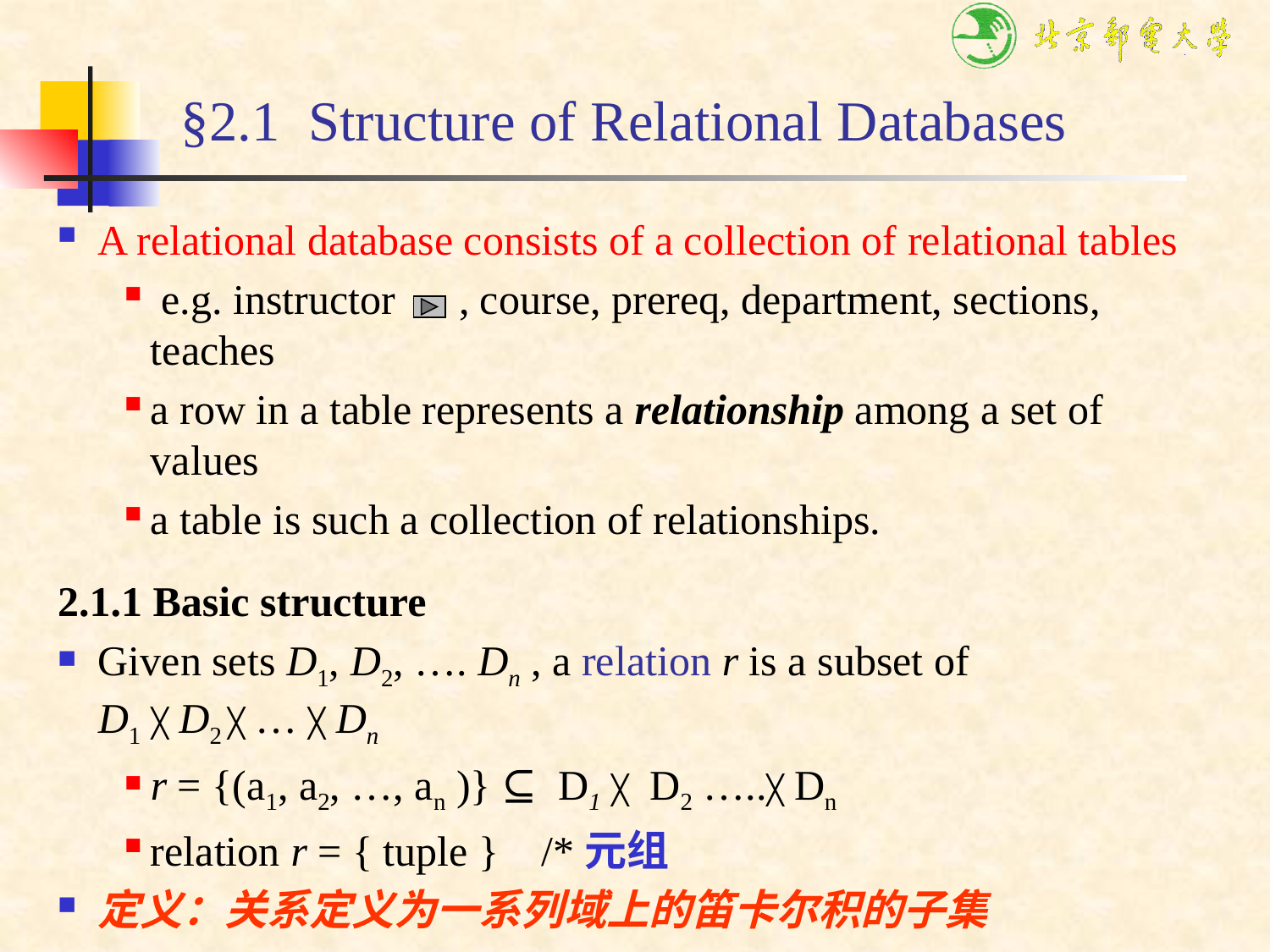

# §2.1  Structure of Relational Databases
A relational database consists of a collection of relational tables
 e.g. instructor      , course, prereq, department, sections, teaches
a row in a table represents a relationship among a set of values
a table is such a collection of relationships.
2.1.1 Basic structure
Given sets D1, D2, …. Dn , a relation r is a subset of
D1 ╳ D2 ╳ … ╳ Dn
r = {(a1, a2, …, an )} ⊆  D1 ╳  D2 …..╳ Dn
relation r = { tuple }    /*元组
定义：关系定义为一系列域上的笛卡尔积的子集

5